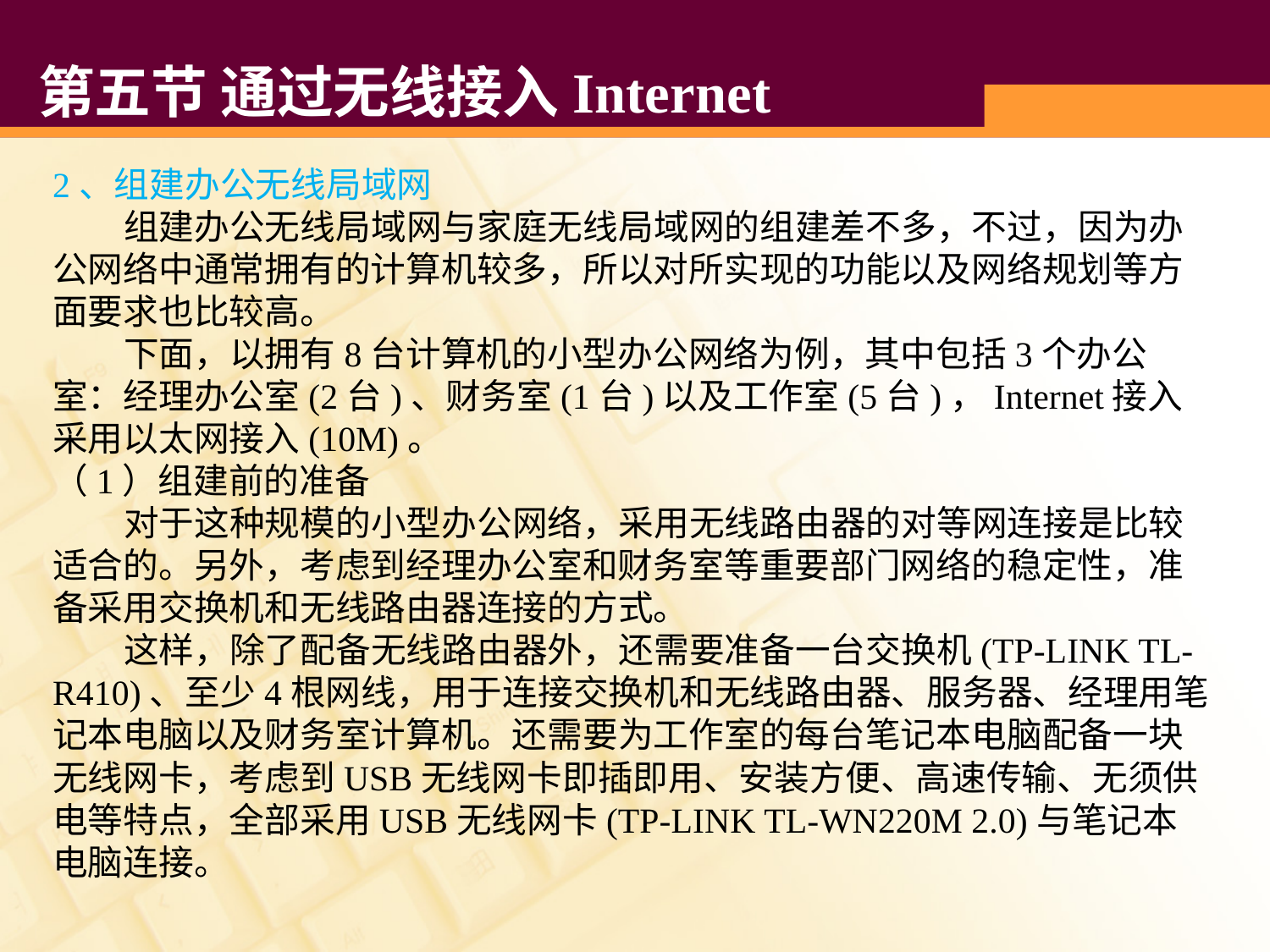

# 第五节 通过无线接入Internet
2、组建办公无线局域网
        组建办公无线局域网与家庭无线局域网的组建差不多，不过，因为办公网络中通常拥有的计算机较多，所以对所实现的功能以及网络规划等方面要求也比较高。
        下面，以拥有8台计算机的小型办公网络为例，其中包括3个办公室：经理办公室(2台)、财务室(1台)以及工作室(5台)，Internet接入采用以太网接入(10M)。
（1）组建前的准备
        对于这种规模的小型办公网络，采用无线路由器的对等网连接是比较适合的。另外，考虑到经理办公室和财务室等重要部门网络的稳定性，准备采用交换机和无线路由器连接的方式。
        这样，除了配备无线路由器外，还需要准备一台交换机(TP-LINK TL-R410)、至少4根网线，用于连接交换机和无线路由器、服务器、经理用笔记本电脑以及财务室计算机。还需要为工作室的每台笔记本电脑配备一块无线网卡，考虑到USB无线网卡即插即用、安装方便、高速传输、无须供电等特点，全部采用USB无线网卡(TP-LINK TL-WN220M 2.0)与笔记本电脑连接。